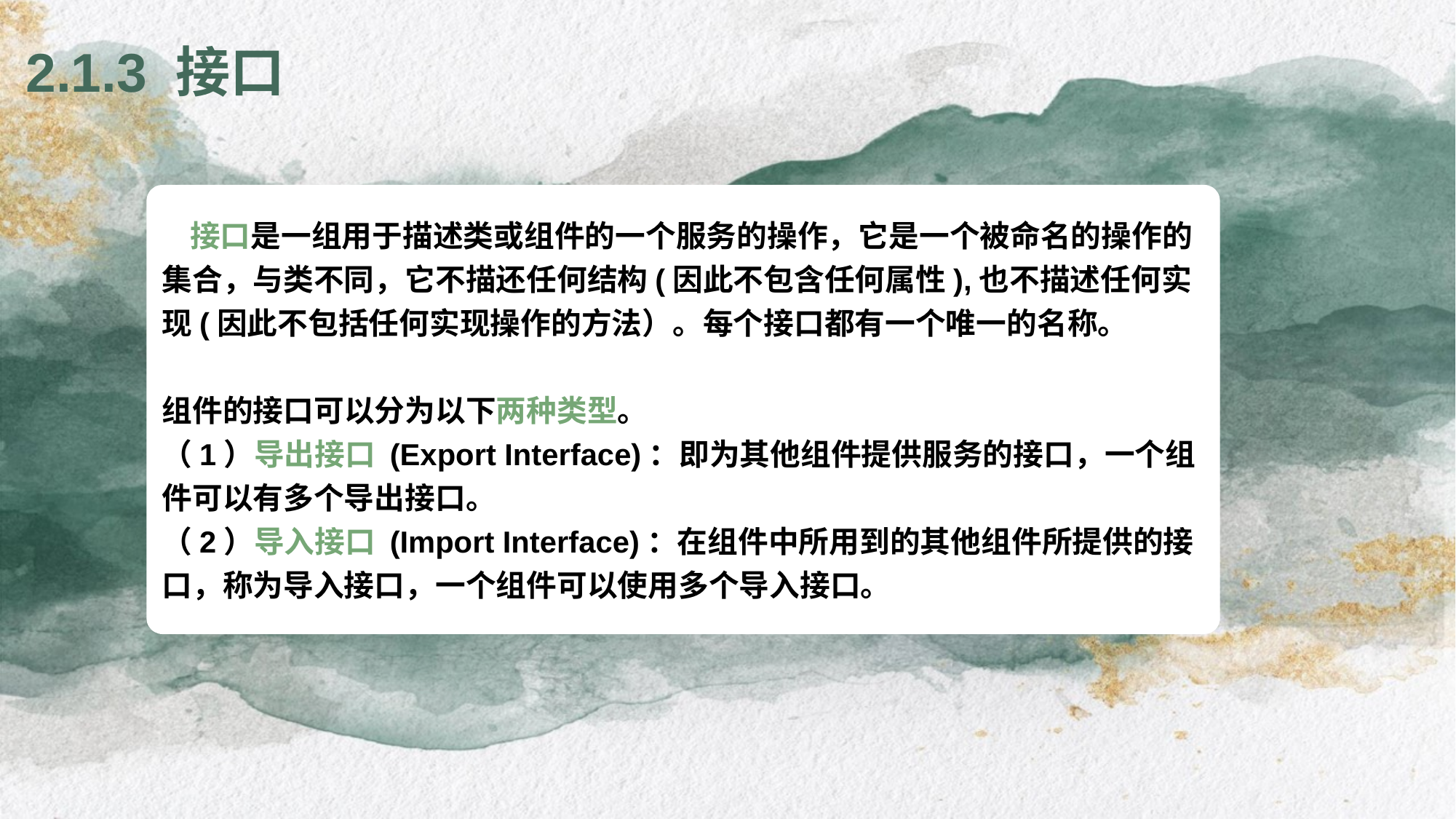

2.1.3 接口

   接口是一组用于描述类或组件的一个服务的操作，它是一个被命名的操作的集合，与类不同，它不描还任何结构(因此不包含任何属性),也不描述任何实现(因此不包括任何实现操作的方法）。每个接口都有一个唯一的名称。

组件的接口可以分为以下两种类型。
（1）导出接口 (Export Interface)：即为其他组件提供服务的接口，一个组件可以有多个导出接口。
（2）导入接口 (Import Interface)：在组件中所用到的其他组件所提供的接口，称为导入接口，一个组件可以使用多个导入接口。

e7d195523061f1c0c2b73831c94a3edc981f60e396d3e182073EE1468018468A7F192AE5E5CD515B6C3125F8AF6E4EE646174E8CF0B46FD19828DCE8CDA3B3A044A74F0E769C5FA8CB87AB6FC303C8BA3785FAC64AF5424764E128FECAE4CC72932BB65C8C121A0F41C1707D94688ED66335DC6AE12288BF2055523C0C26863D2CD4AC454A29EEC183CEF0375334B579
PPT模板 http://www.1ppt.com/moban/